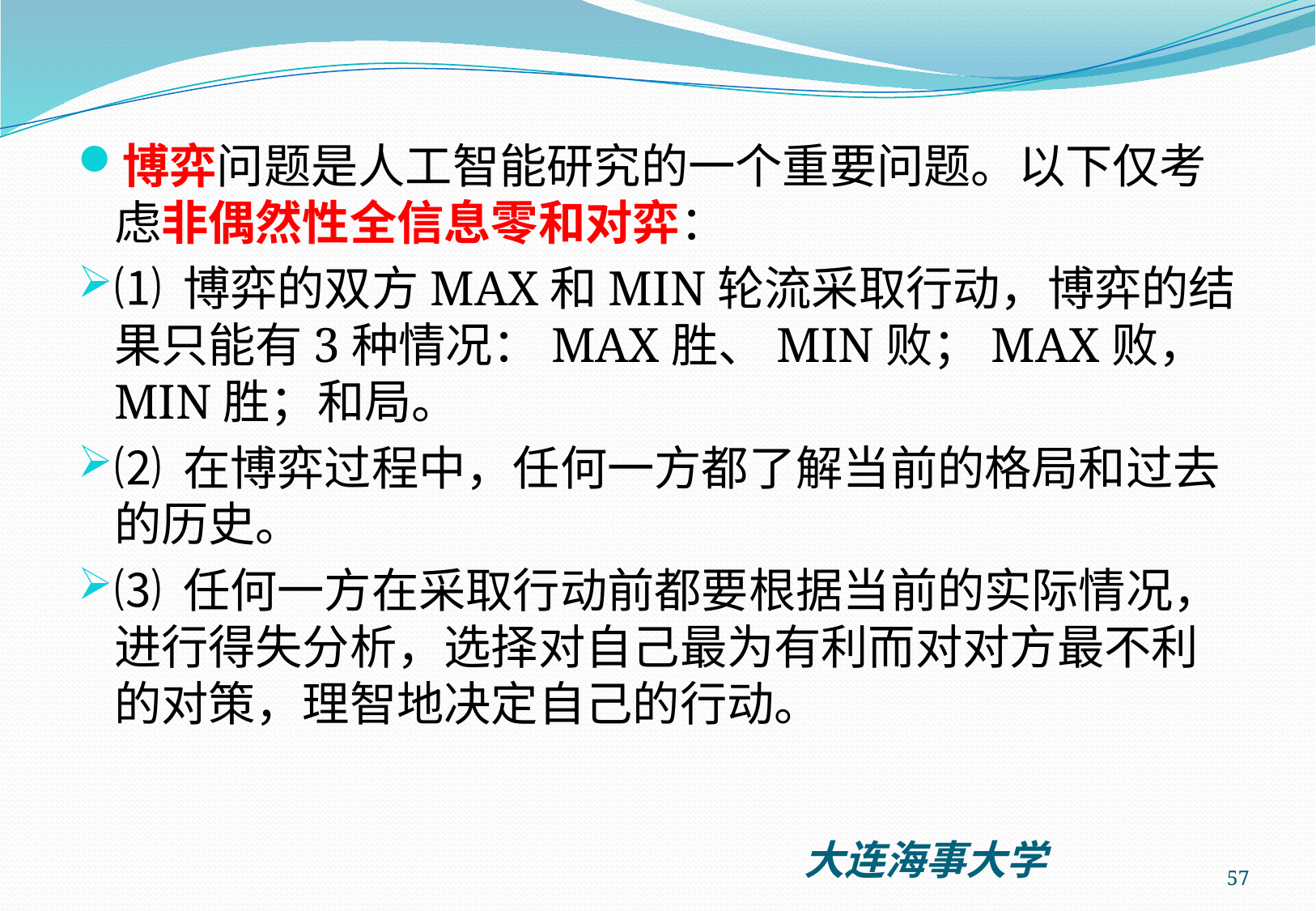

博弈问题是人工智能研究的一个重要问题。以下仅考虑非偶然性全信息零和对弈：
⑴ 博弈的双方MAX和MIN轮流采取行动，博弈的结果只能有3种情况：MAX胜、MIN败；MAX败，MIN胜；和局。
⑵ 在博弈过程中，任何一方都了解当前的格局和过去的历史。
⑶ 任何一方在采取行动前都要根据当前的实际情况，进行得失分析，选择对自己最为有利而对对方最不利的对策，理智地决定自己的行动。
57